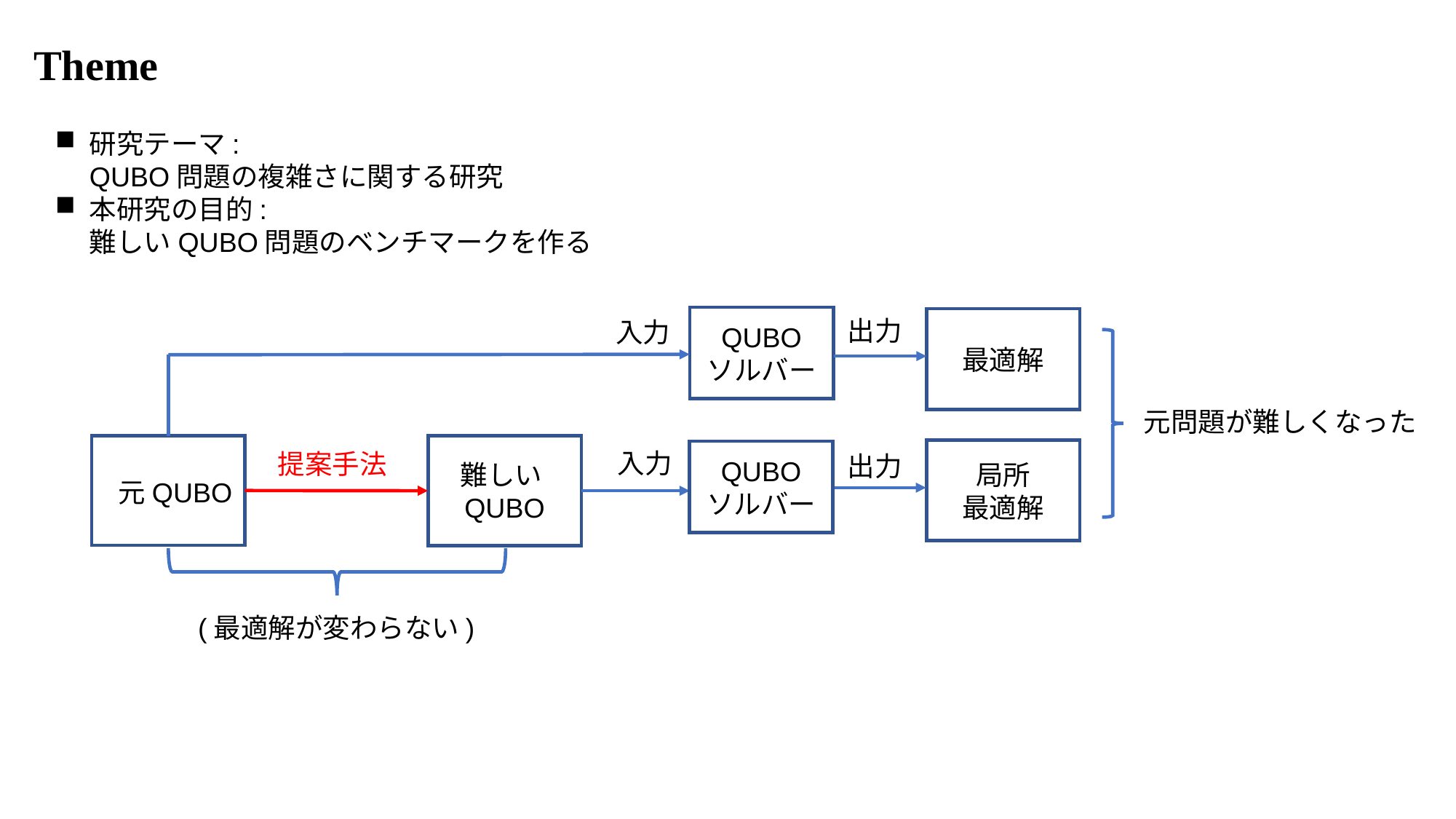

Theme
研究テーマ:
QUBO問題の複雑さに関する研究
本研究の目的:
難しいQUBO問題のベンチマークを作る
QUBO
ソルバー
出力
最適解
入力

元問題が難しくなった

 元QUBO
難しいQUBO
局所
最適解
入力
QUBO
ソルバー
提案手法
出力
(最適解が変わらない)